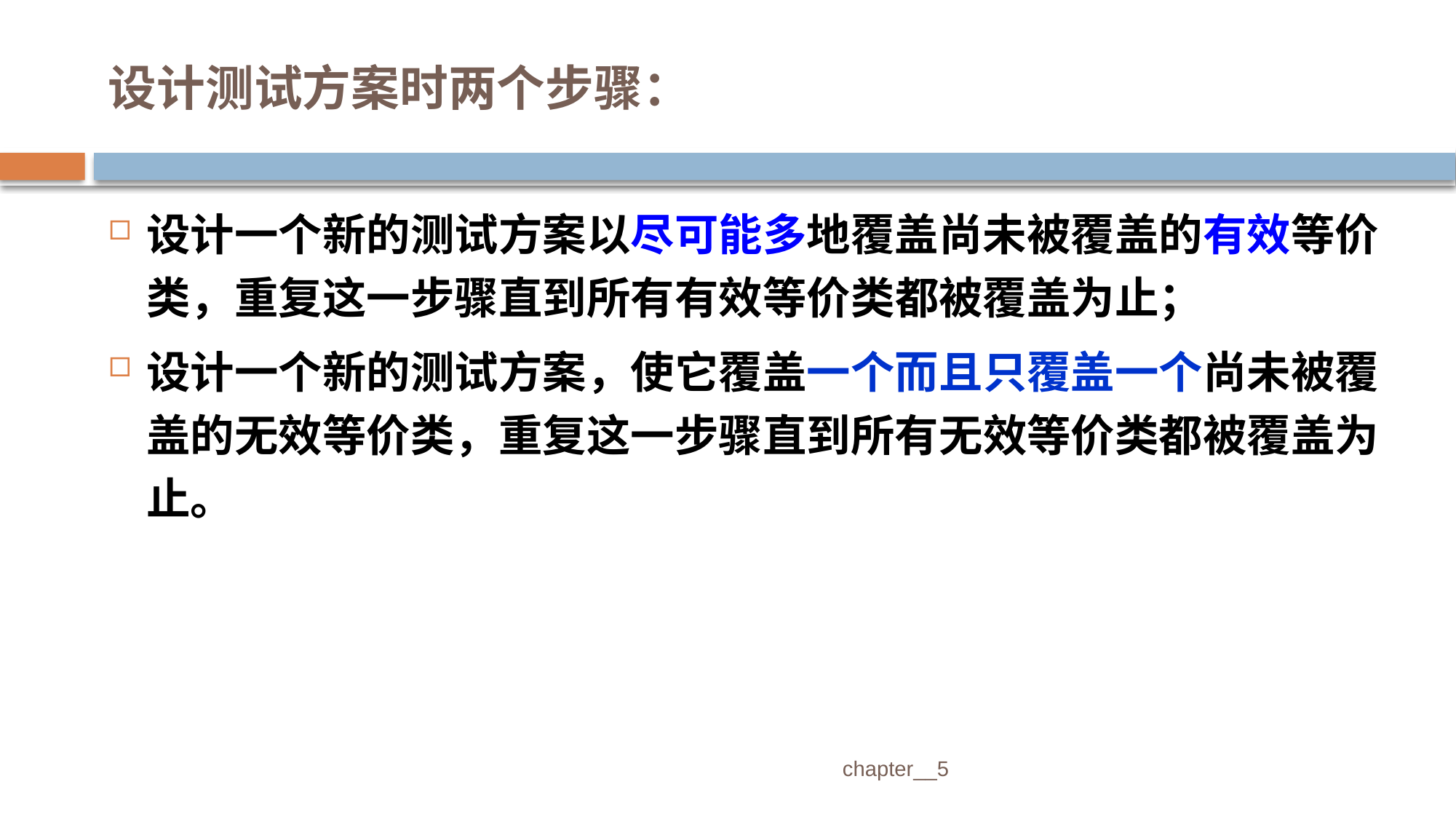

# 设计测试方案时两个步骤：
37
设计一个新的测试方案以尽可能多地覆盖尚未被覆盖的有效等价类，重复这一步骤直到所有有效等价类都被覆盖为止；
设计一个新的测试方案，使它覆盖一个而且只覆盖一个尚未被覆盖的无效等价类，重复这一步骤直到所有无效等价类都被覆盖为止。
 chapter__5